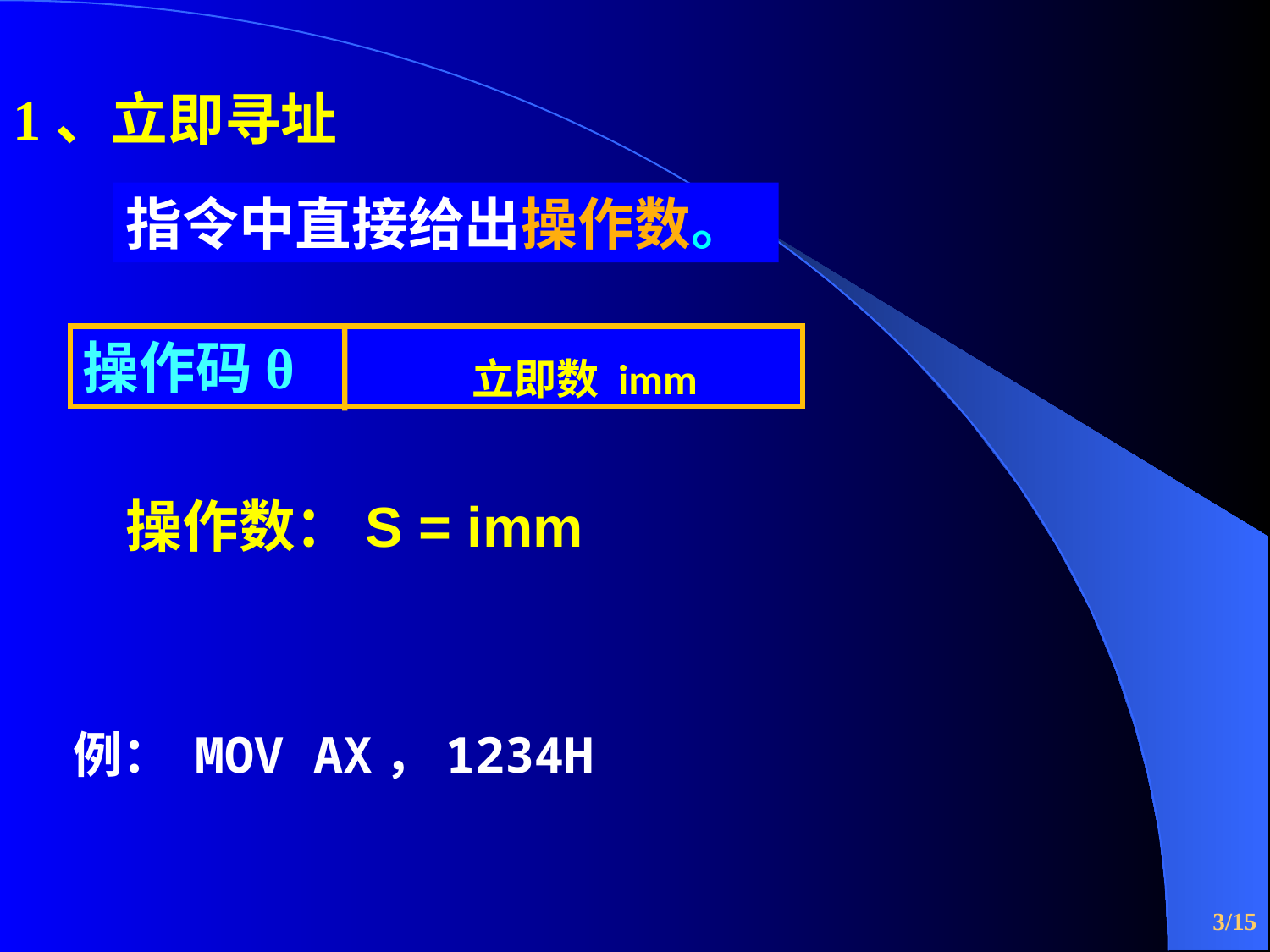

1、立即寻址
指令中直接给出操作数。
操作码θ     地址码A

立即数 imm
操作数：S = imm
例： MOV AX，1234H
3/15